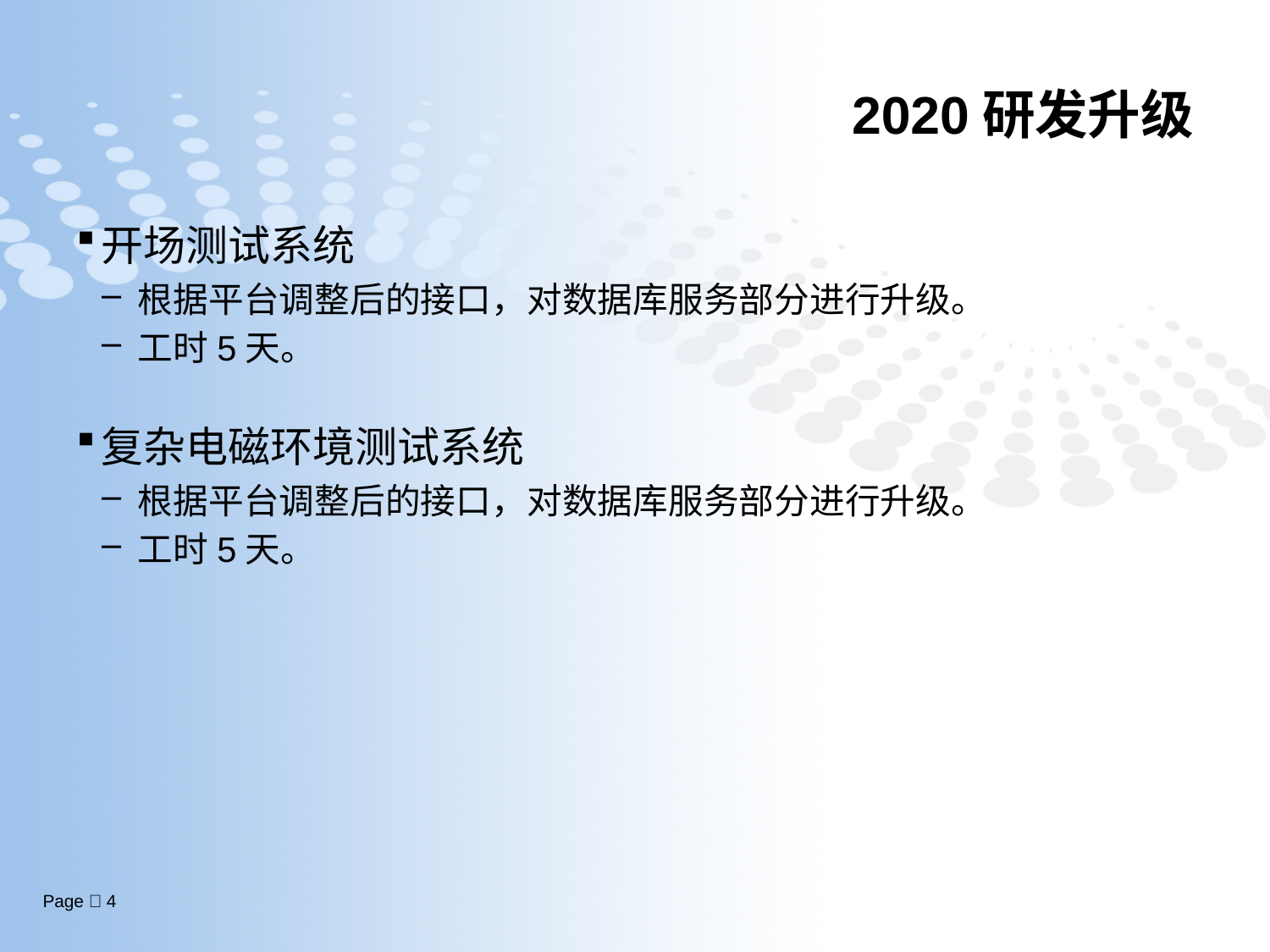

# 2020研发升级
开场测试系统
根据平台调整后的接口，对数据库服务部分进行升级。
工时5天。

复杂电磁环境测试系统
根据平台调整后的接口，对数据库服务部分进行升级。
工时5天。

4